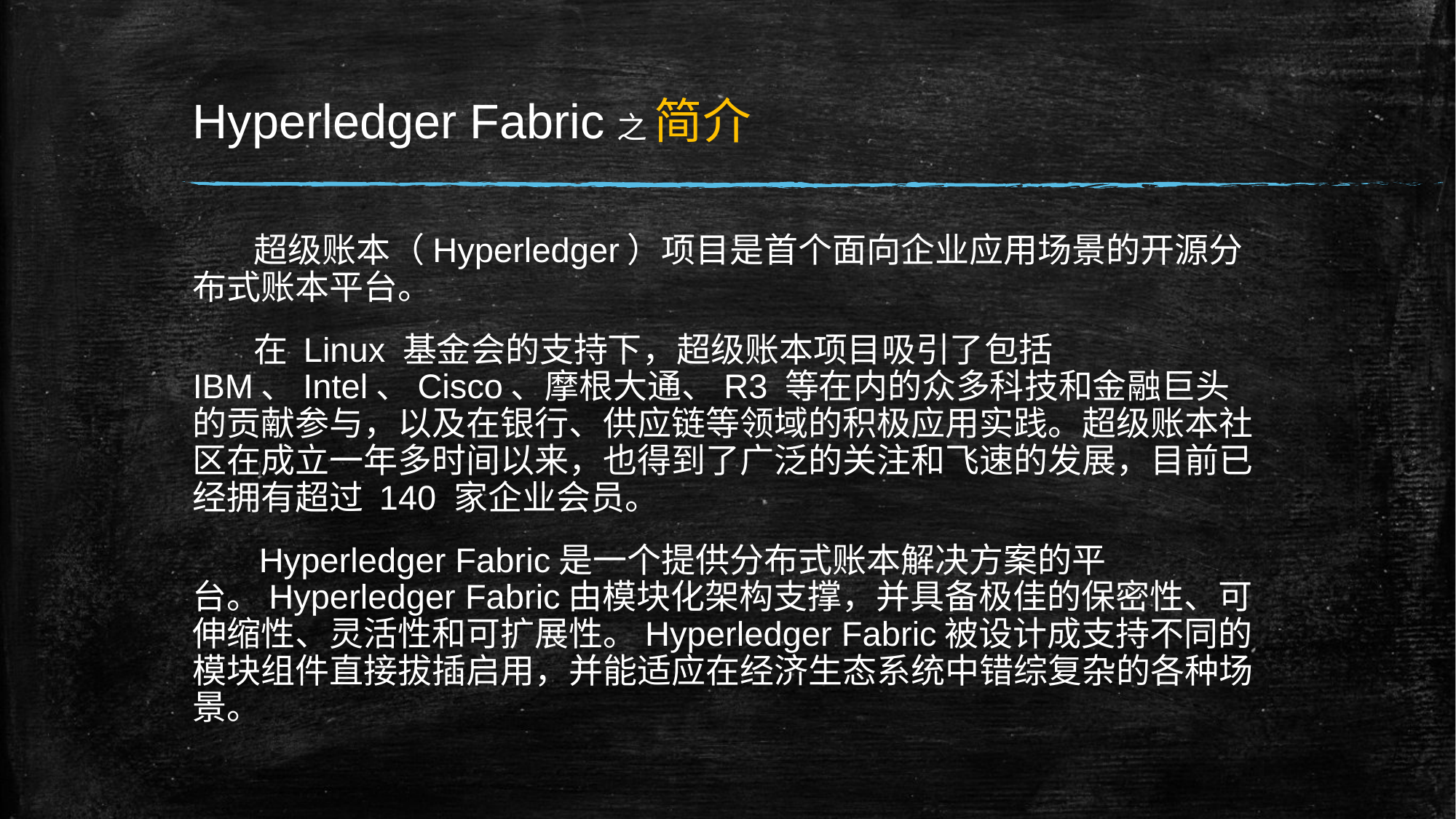

# Hyperledger Fabric之 简介
       超级账本（Hyperledger）项目是首个面向企业应用场景的开源分布式账本平台。
       在 Linux 基金会的支持下，超级账本项目吸引了包括 IBM、Intel、Cisco、摩根大通、R3 等在内的众多科技和金融巨头的贡献参与，以及在银行、供应链等领域的积极应用实践。超级账本社区在成立一年多时间以来，也得到了广泛的关注和飞速的发展，目前已经拥有超过 140 家企业会员。
       Hyperledger Fabric是一个提供分布式账本解决方案的平台。Hyperledger Fabric由模块化架构支撑，并具备极佳的保密性、可伸缩性、灵活性和可扩展性。Hyperledger Fabric被设计成支持不同的模块组件直接拔插启用，并能适应在经济生态系统中错综复杂的各种场景。